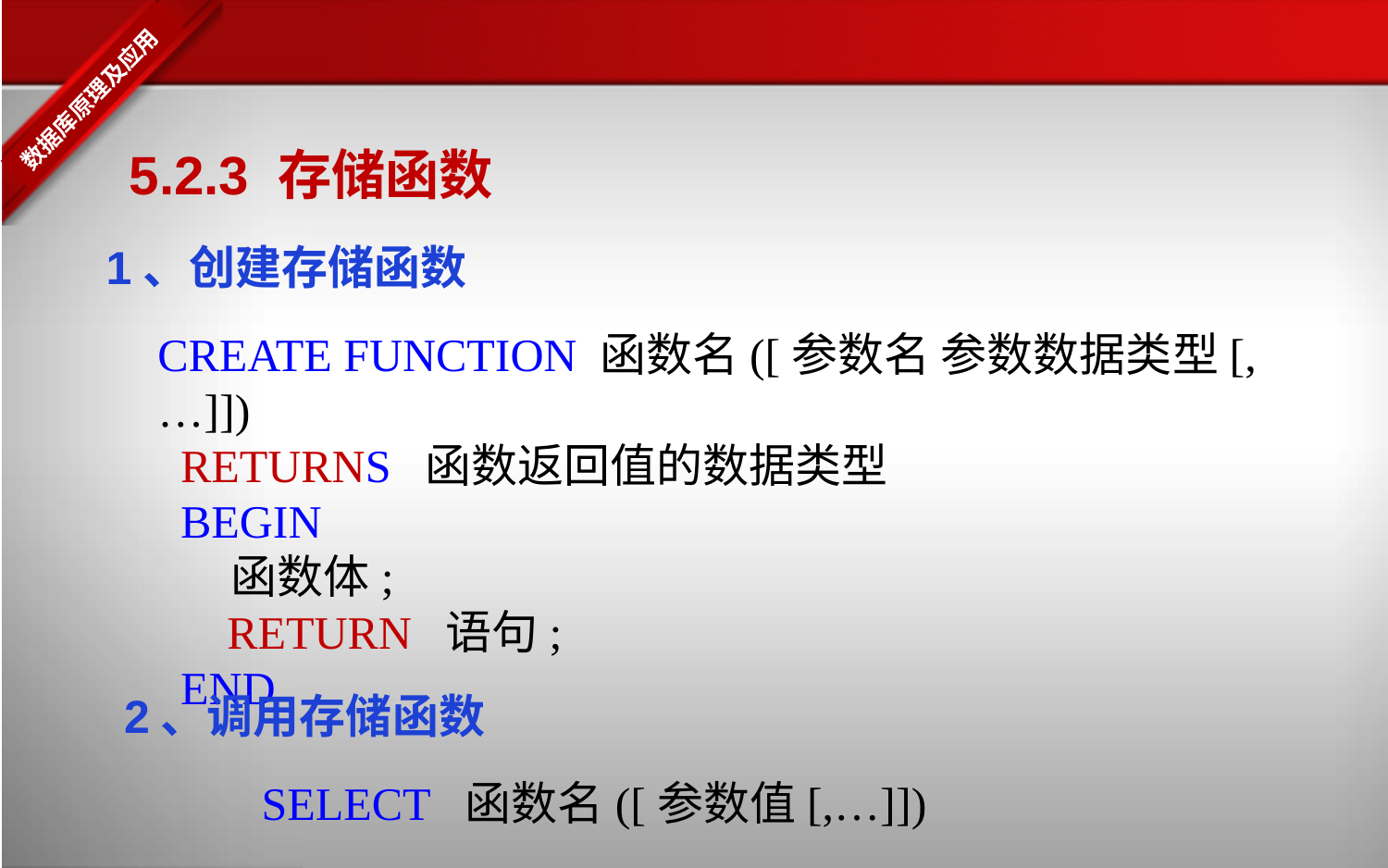

5.2.3 存储函数
1、创建存储函数
CREATE FUNCTION 函数名([参数名 参数数据类型[,…]])
  RETURNS  函数返回值的数据类型
  BEGIN
      函数体;
      RETURN  语句;
  END
2、调用存储函数
SELECT  函数名([参数值[,…]])